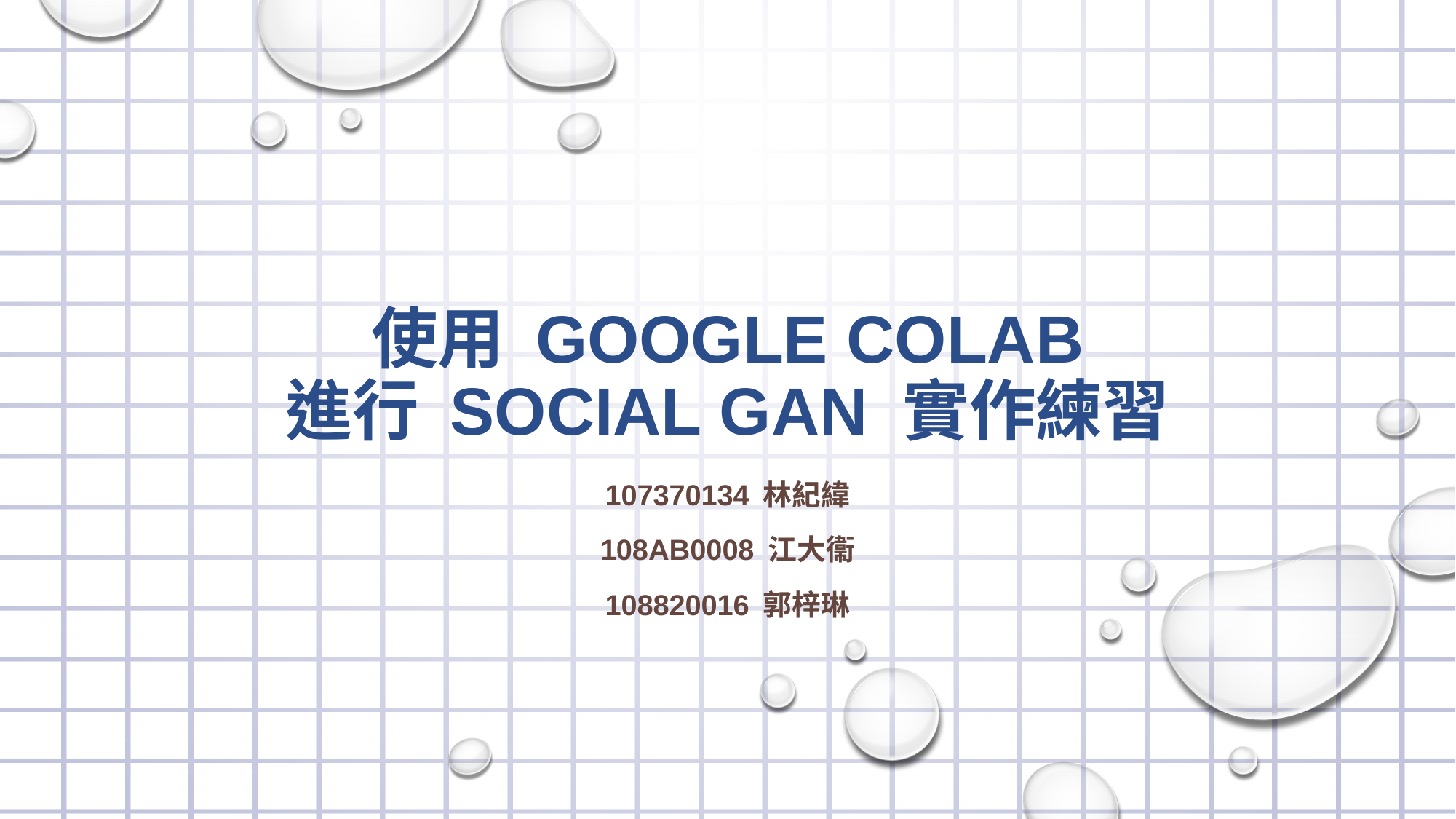

# 使用 google colab 進行 Social GAN 實作練習
107370134 林紀緯
108AB0008 江大衞
108820016 郭梓琳